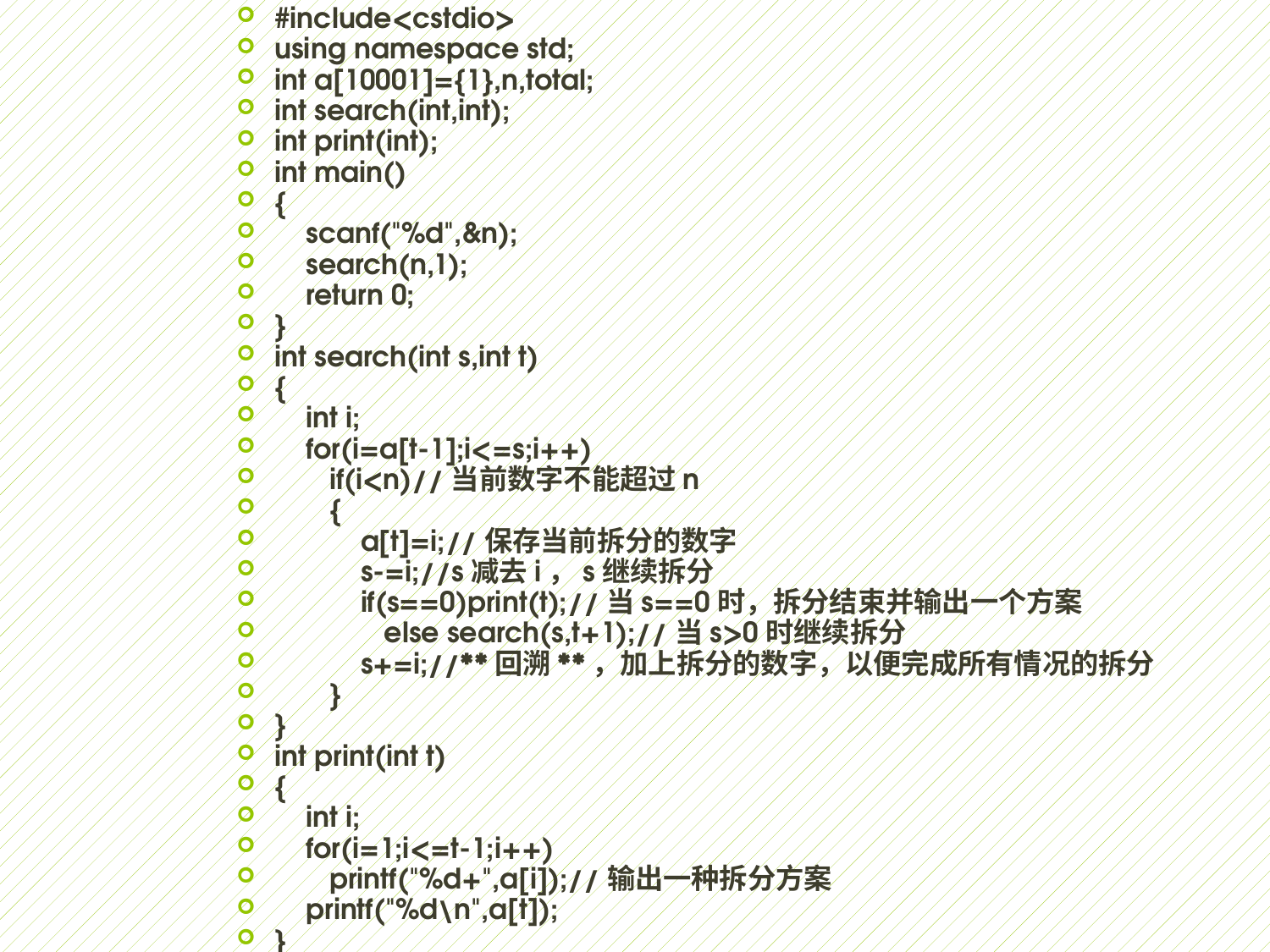

#include<cstdio>
using namespace std;
int a[10001]={1},n,total;
int search(int,int);
int print(int);
int main()
{
    scanf("%d",&n);
    search(n,1);
    return 0;
}
int search(int s,int t)
{
    int i;
    for(i=a[t-1];i<=s;i++)
       if(i<n)//当前数字不能超过n
       {
           a[t]=i;//保存当前拆分的数字
           s-=i;//s减去i，s继续拆分
           if(s==0)print(t);//当s==0时，拆分结束并输出一个方案
              else search(s,t+1);//当s>0时继续拆分
           s+=i;//**回溯**，加上拆分的数字，以便完成所有情况的拆分
       }
}
int print(int t)
{
    int i;
    for(i=1;i<=t-1;i++)
       printf("%d+",a[i]);//输出一种拆分方案
    printf("%d\n",a[t]);
}